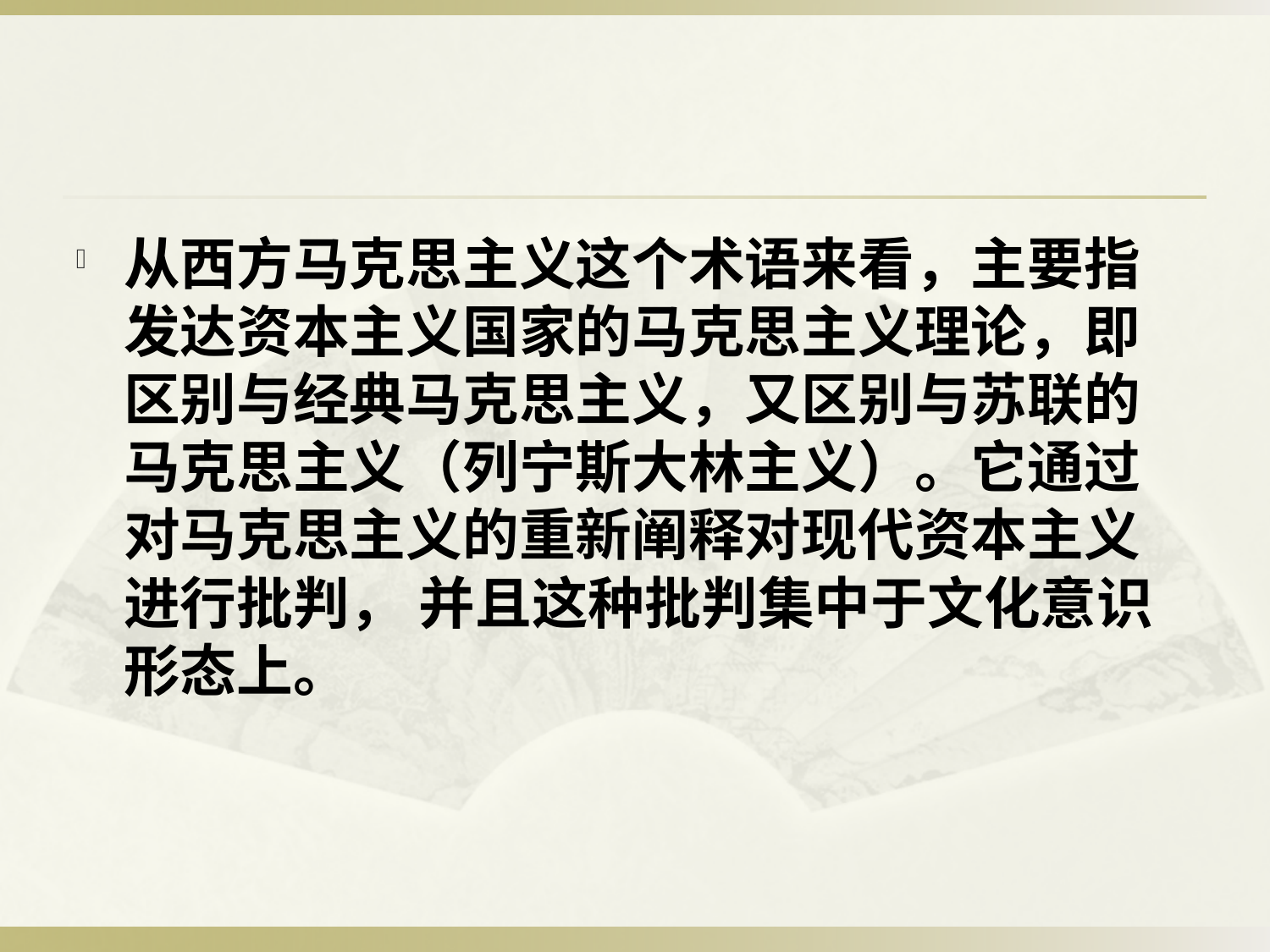

#
从西方马克思主义这个术语来看，主要指发达资本主义国家的马克思主义理论，即区别与经典马克思主义，又区别与苏联的马克思主义（列宁斯大林主义）。它通过对马克思主义的重新阐释对现代资本主义进行批判， 并且这种批判集中于文化意识形态上。